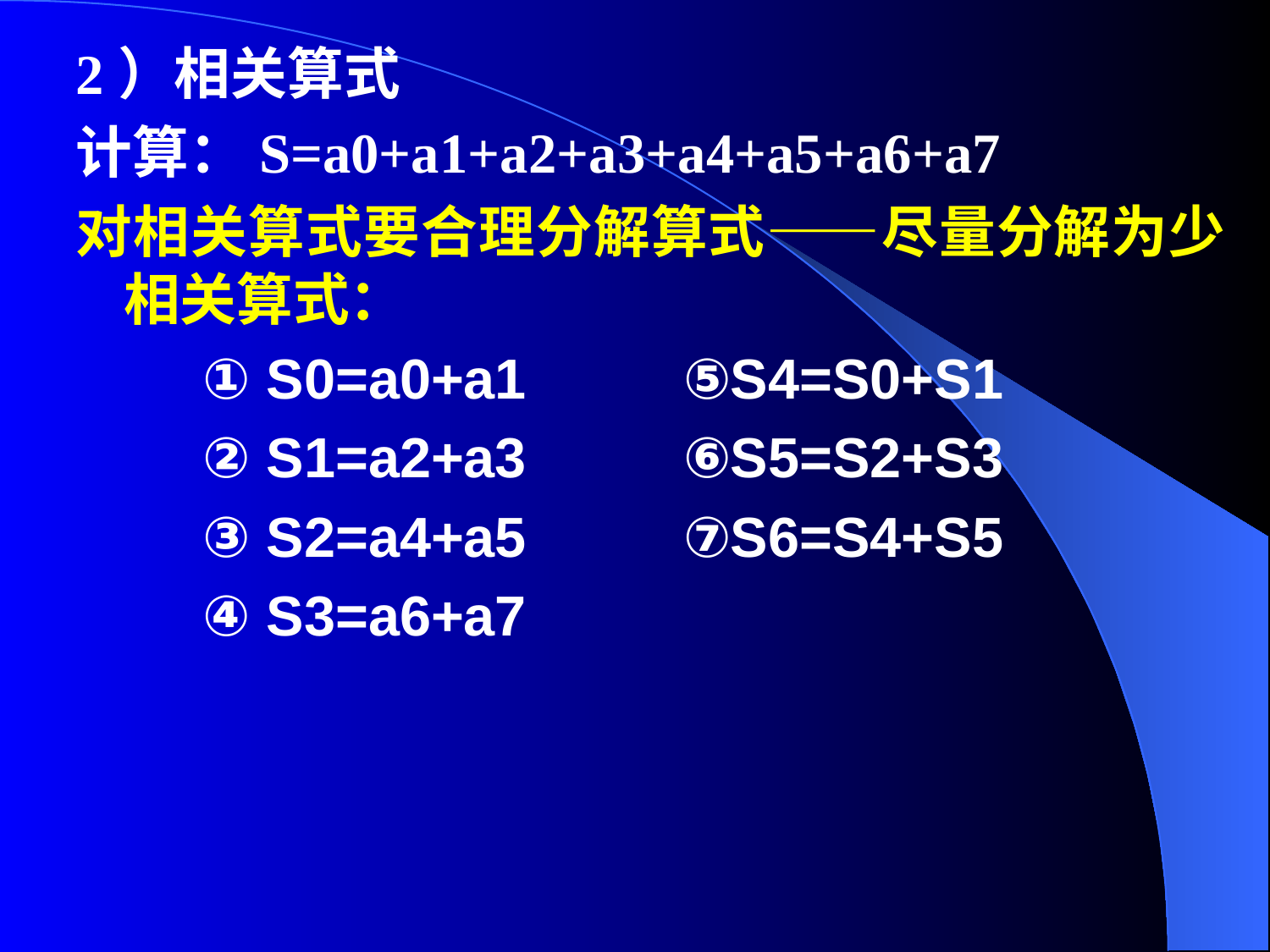

2）相关算式
计算：S=a0+a1+a2+a3+a4+a5+a6+a7
对相关算式要合理分解算式——尽量分解为少相关算式：
① S0=a0+a1          ⑤S4=S0+S1
② S1=a2+a3          ⑥S5=S2+S3
③ S2=a4+a5          ⑦S6=S4+S5
④ S3=a6+a7

6